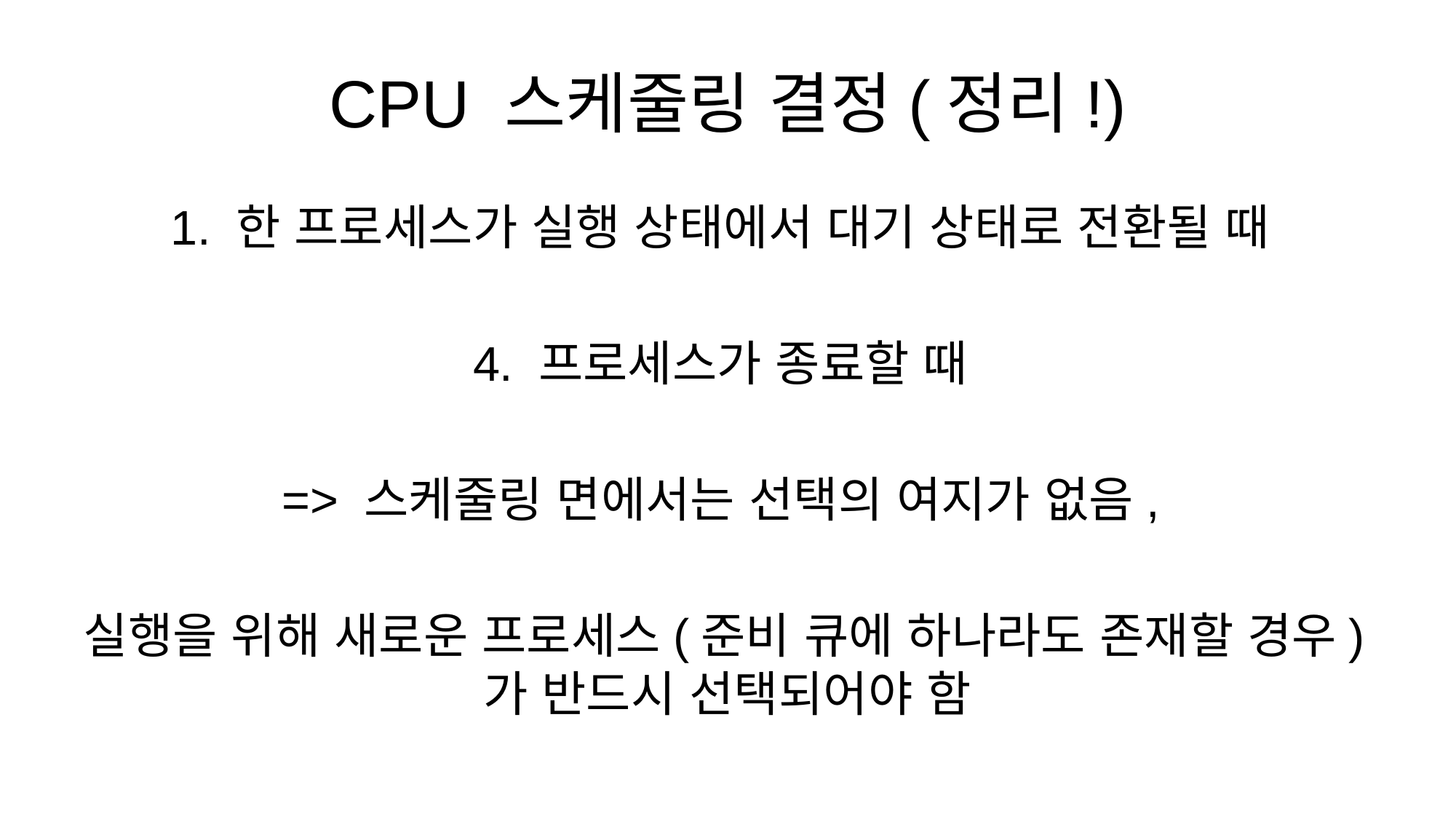

# CPU 스케줄링 결정(정리!)
1. 한 프로세스가 실행 상태에서 대기 상태로 전환될 때

4. 프로세스가 종료할 때

=> 스케줄링 면에서는 선택의 여지가 없음,

실행을 위해 새로운 프로세스(준비 큐에 하나라도 존재할 경우)가 반드시 선택되어야 함